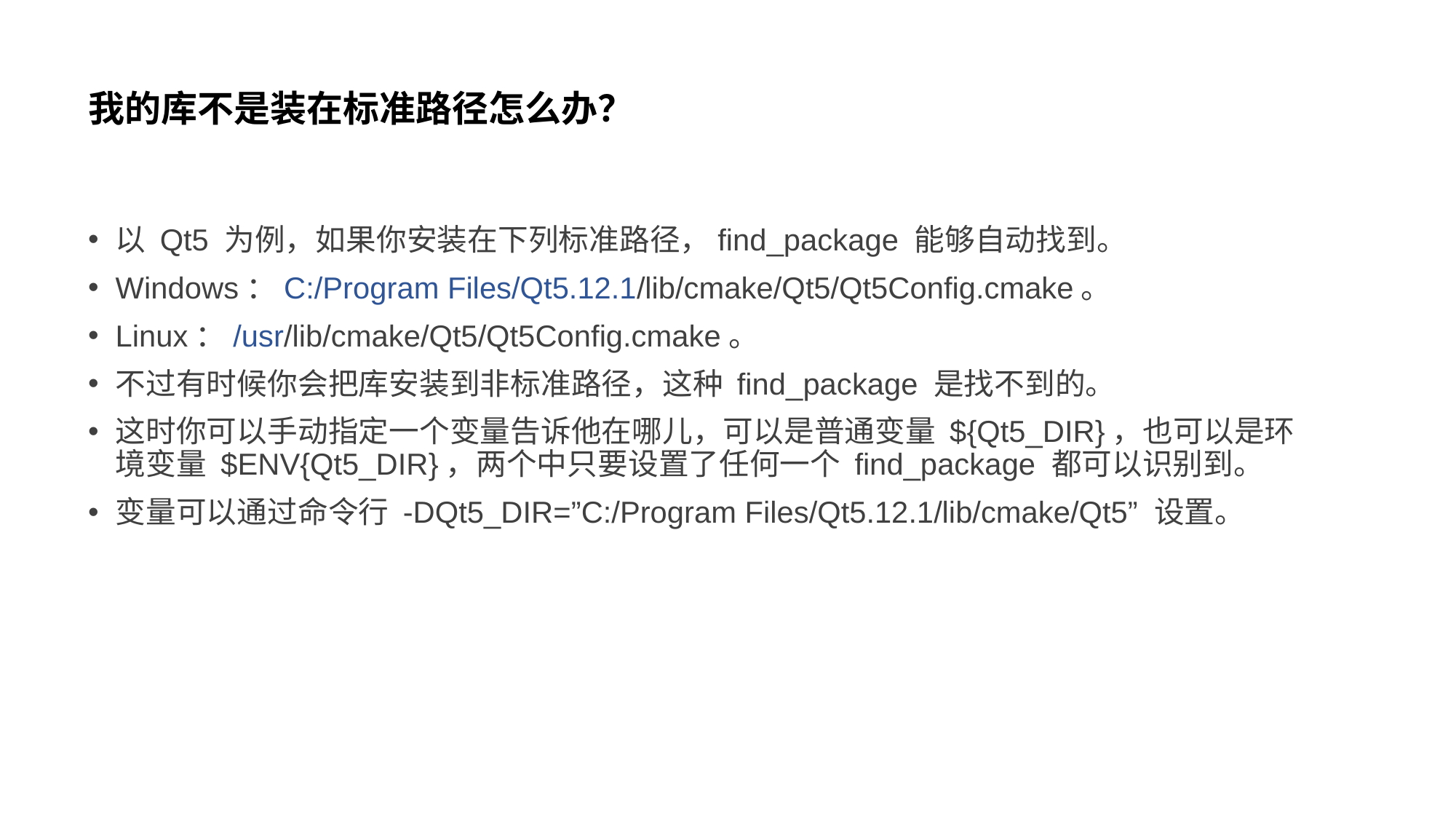

# 我的库不是装在标准路径怎么办？
以 Qt5 为例，如果你安装在下列标准路径，find_package 能够自动找到。
Windows：C:/Program Files/Qt5.12.1/lib/cmake/Qt5/Qt5Config.cmake。
Linux：/usr/lib/cmake/Qt5/Qt5Config.cmake。
不过有时候你会把库安装到非标准路径，这种 find_package 是找不到的。
这时你可以手动指定一个变量告诉他在哪儿，可以是普通变量 ${Qt5_DIR}，也可以是环境变量 $ENV{Qt5_DIR}，两个中只要设置了任何一个 find_package 都可以识别到。
变量可以通过命令行 -DQt5_DIR=”C:/Program Files/Qt5.12.1/lib/cmake/Qt5” 设置。